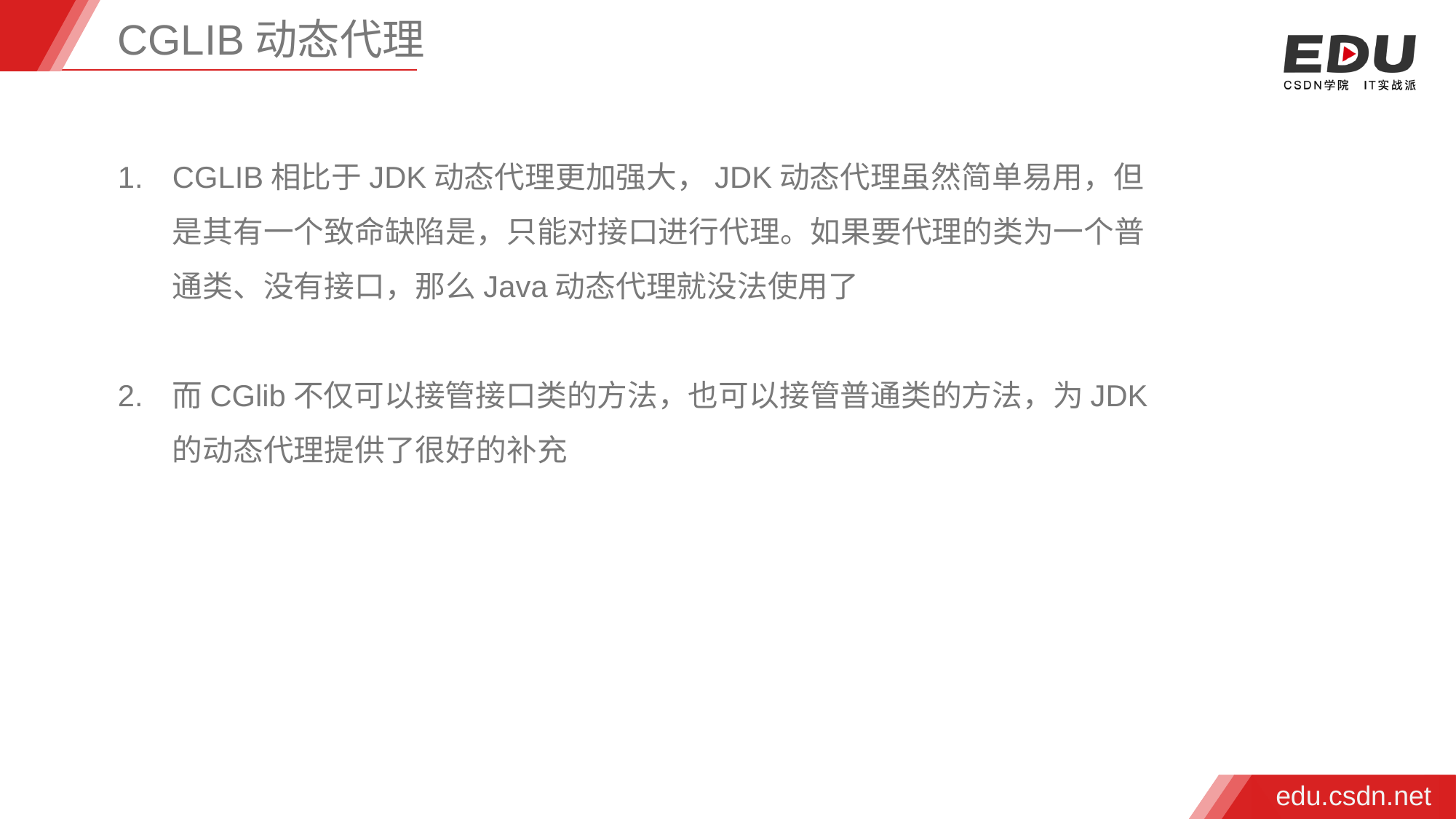

CGLIB动态代理
CGLIB相比于JDK动态代理更加强大，JDK动态代理虽然简单易用，但是其有一个致命缺陷是，只能对接口进行代理。如果要代理的类为一个普通类、没有接口，那么Java动态代理就没法使用了

而CGlib不仅可以接管接口类的方法，也可以接管普通类的方法，为JDK的动态代理提供了很好的补充
edu.csdn.net